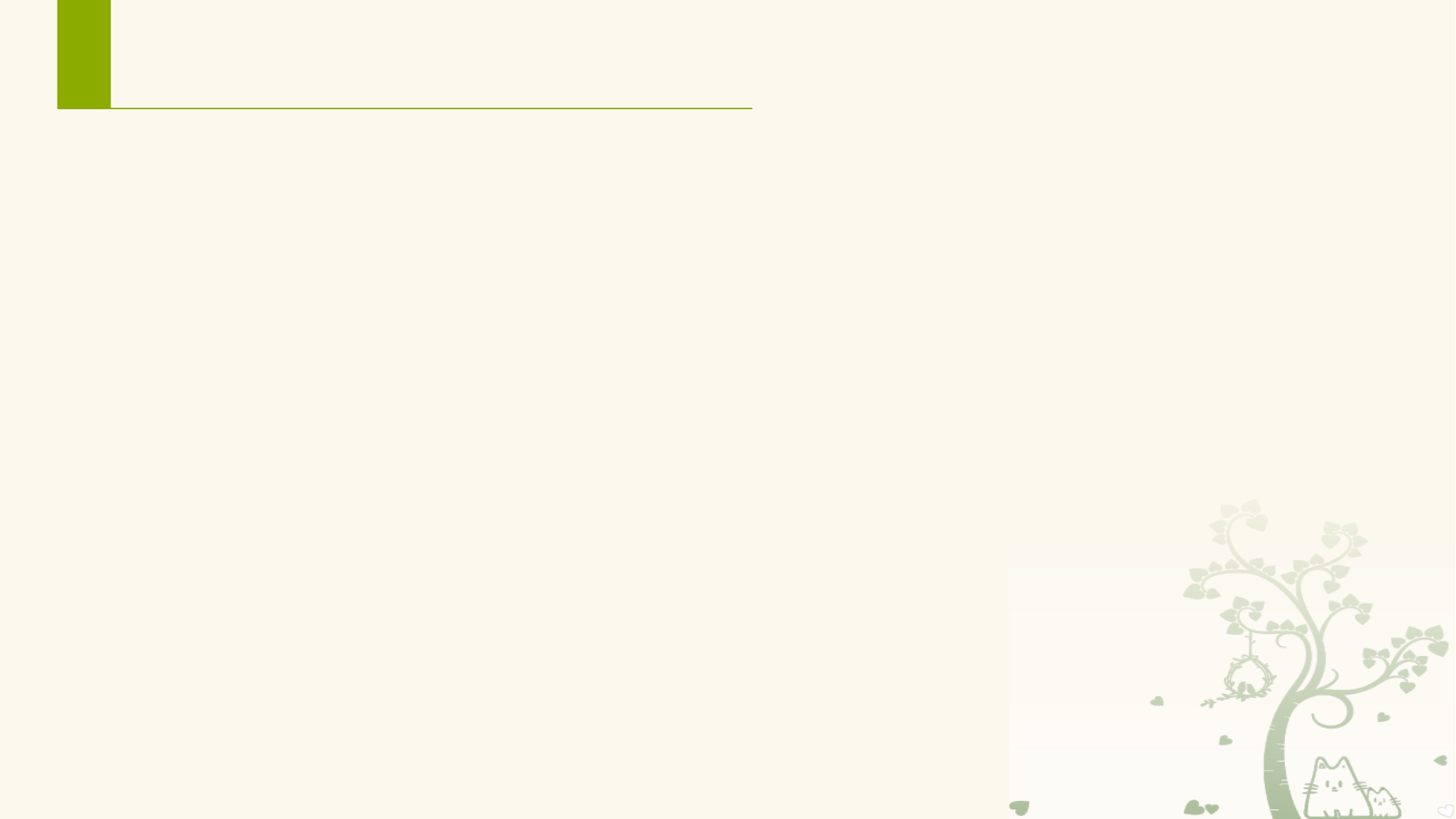

# 试一试
关于线程下列说法不正确的是（   ）

主线程就是UI线程。
当需要执行一些耗时操作时，可以将其放在子线程里去执行。
在子线程中可以更新UI界面。
在主线程中执行耗时操作有可能导致ANR错误。